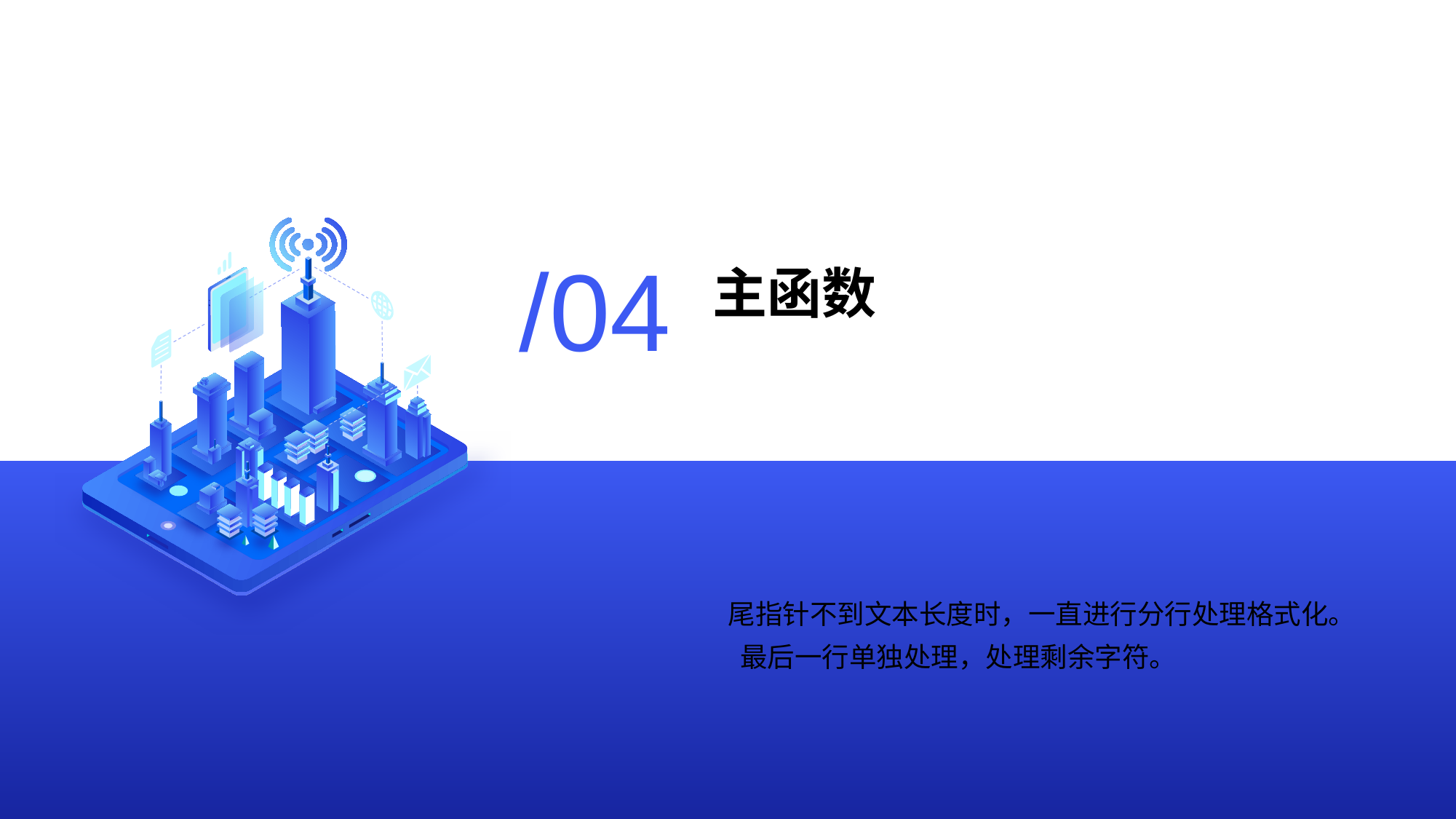

/04
# 主函数
尾指针不到文本长度时，一直进行分行处理格式化。
 最后一行单独处理，处理剩余字符。